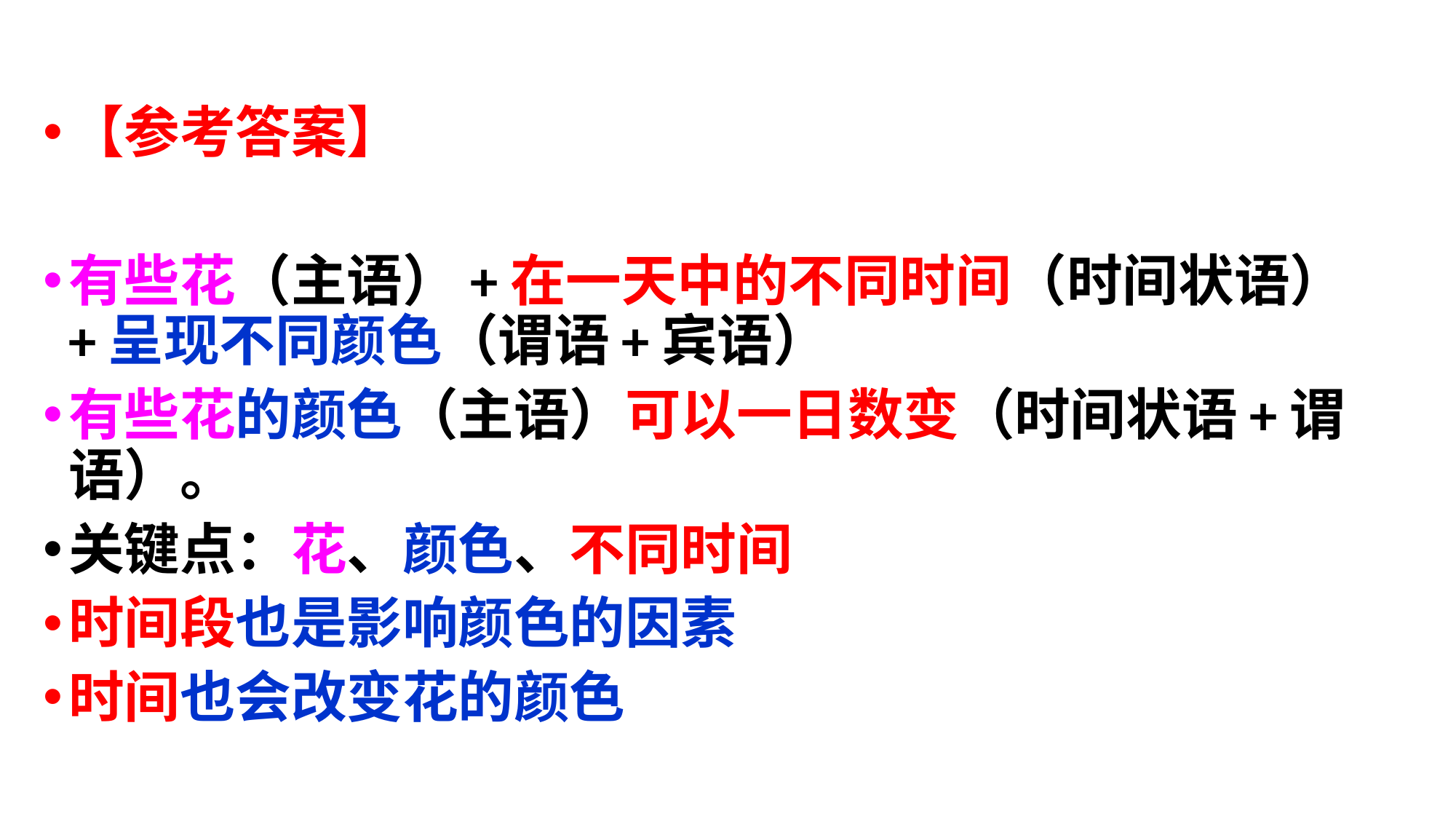

【参考答案】

有些花（主语）+在一天中的不同时间（时间状语）+呈现不同颜色（谓语+宾语）
有些花的颜色（主语）可以一日数变（时间状语+谓语）。
关键点：花、颜色、不同时间
时间段也是影响颜色的因素
时间也会改变花的颜色